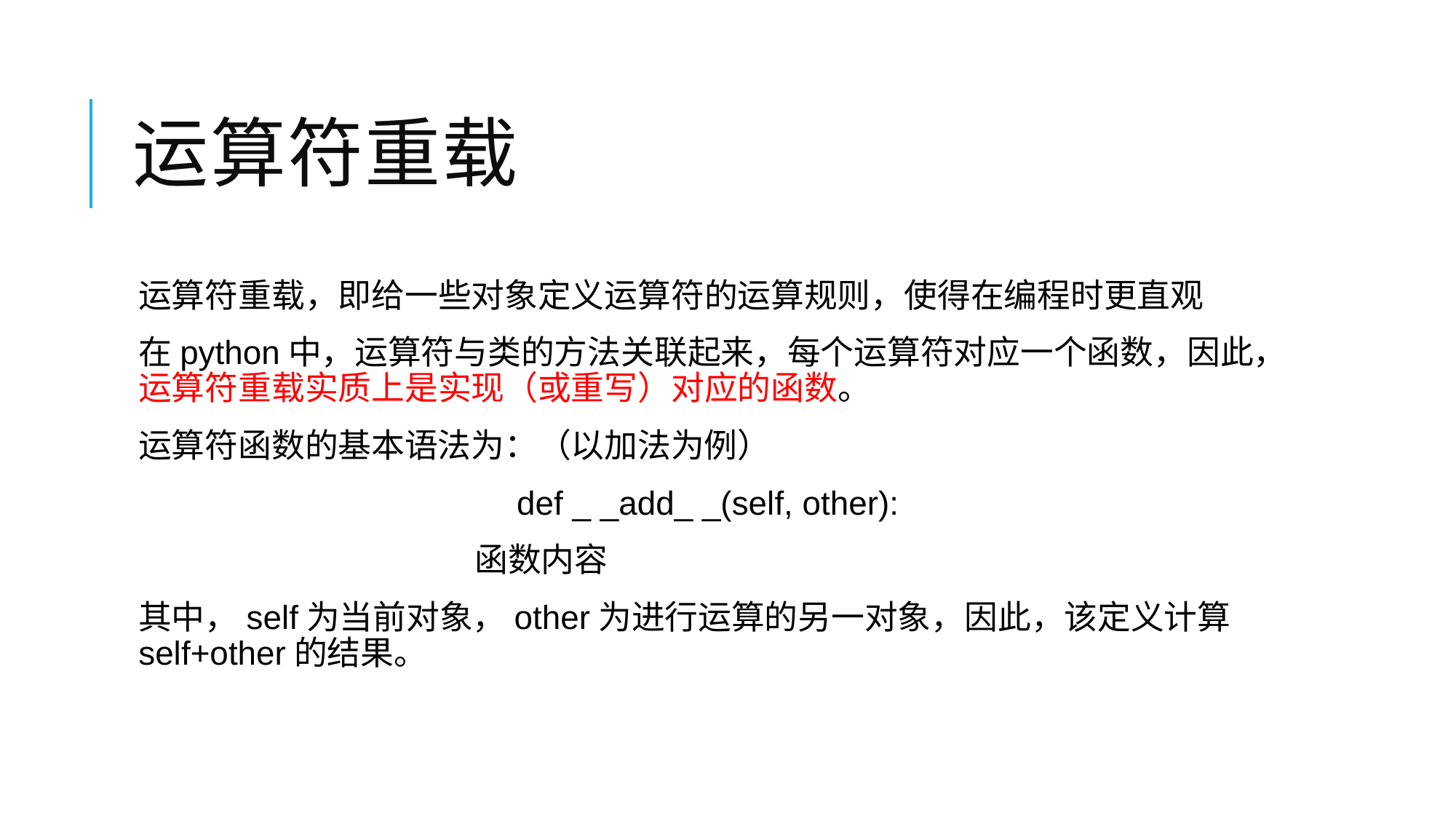

# 运算符重载
运算符重载，即给一些对象定义运算符的运算规则，使得在编程时更直观
在python中，运算符与类的方法关联起来，每个运算符对应一个函数，因此，运算符重载实质上是实现（或重写）对应的函数。
运算符函数的基本语法为：（以加法为例）
def _ _add_ _(self, other):
                                            函数内容
其中，self为当前对象，other为进行运算的另一对象，因此，该定义计算self+other的结果。